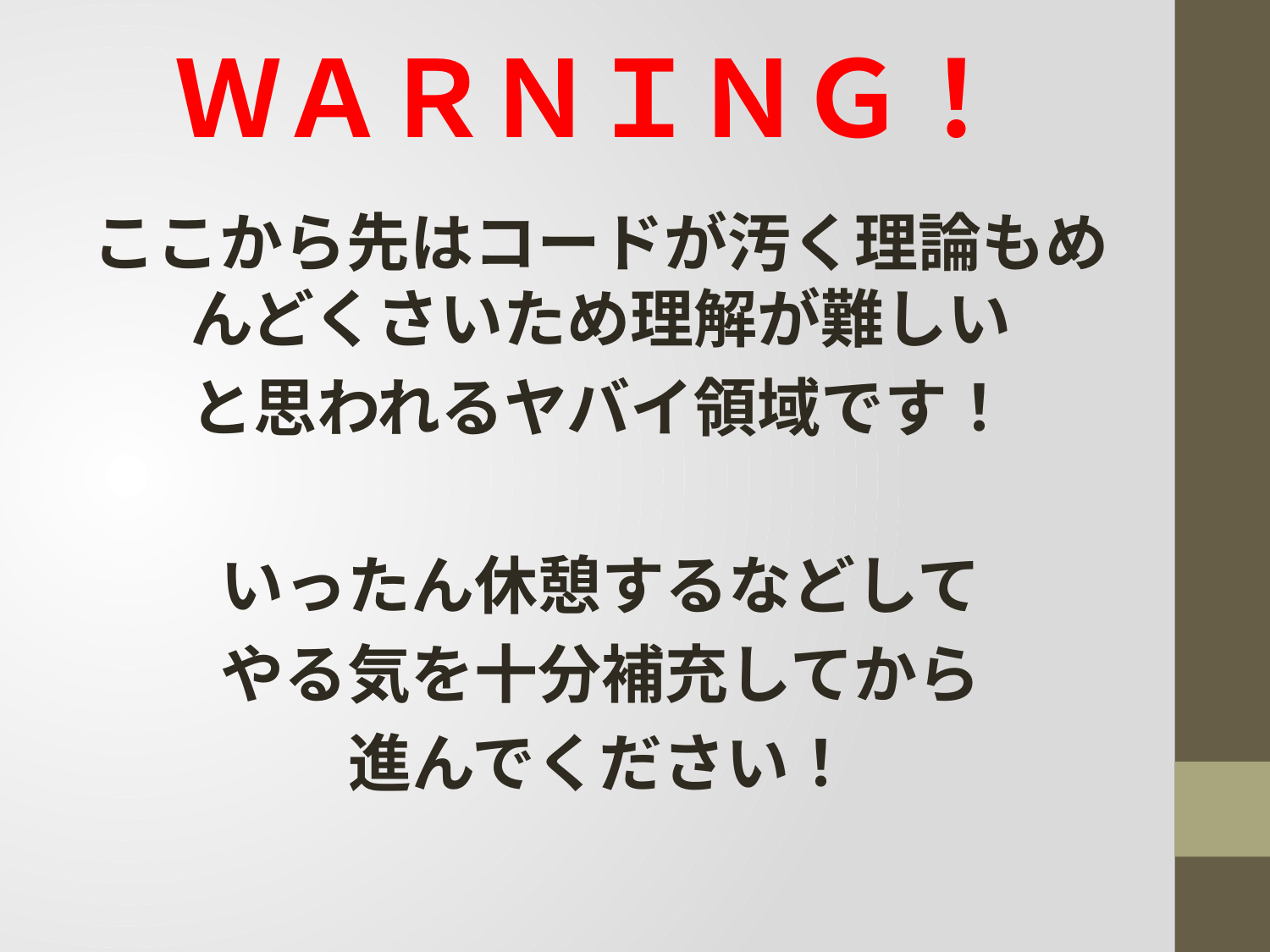

# ＷＡＲＮＩＮＧ！
ここから先はコードが汚く理論もめんどくさいため理解が難しい
と思われるヤバイ領域です！

いったん休憩するなどして
やる気を十分補充してから
進んでください！